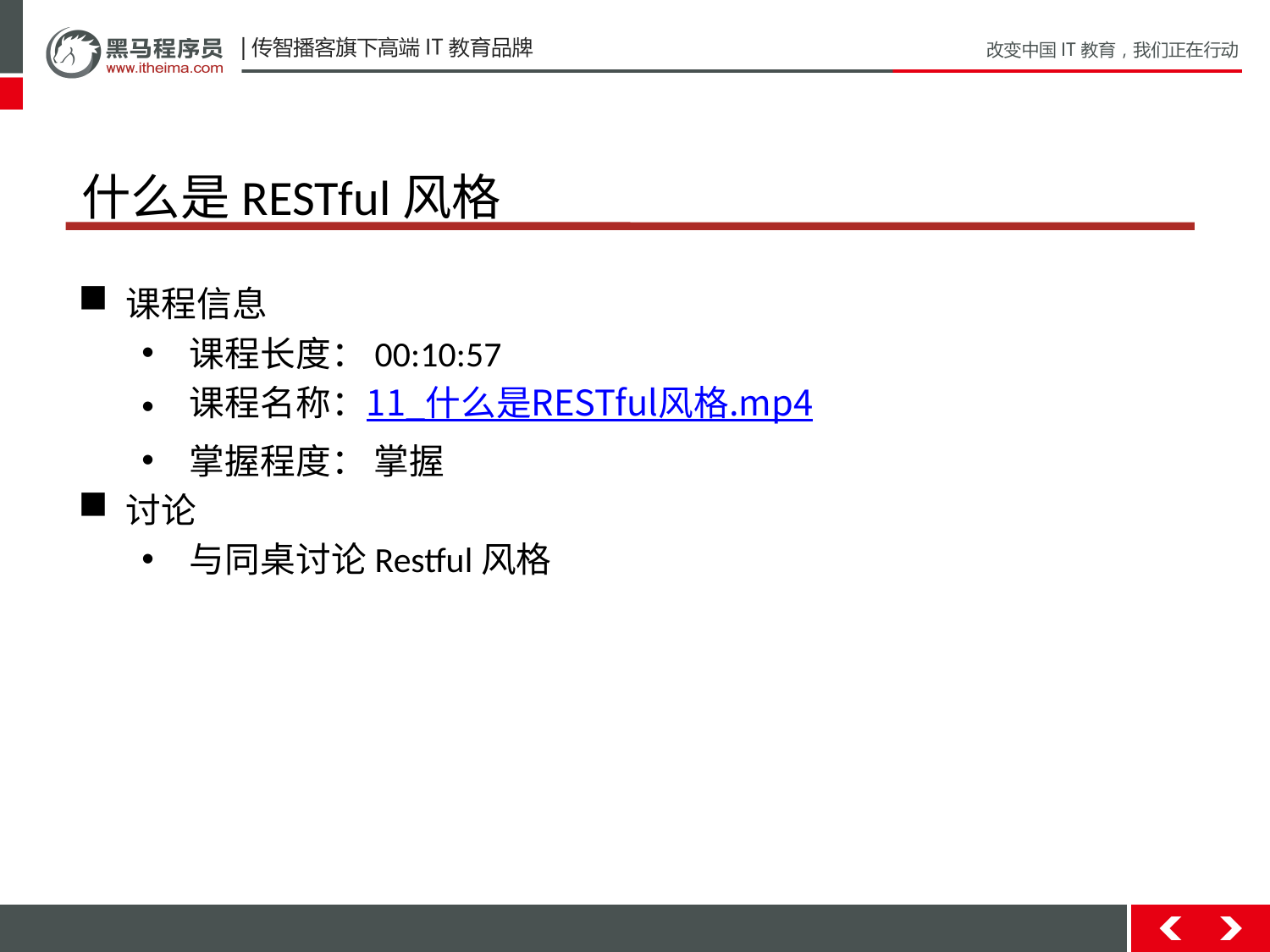

# 什么是RESTful风格

课程信息
课程长度：00:10:57
课程名称：11_什么是RESTful风格.mp4
掌握程度： 掌握
讨论
与同桌讨论Restful风格